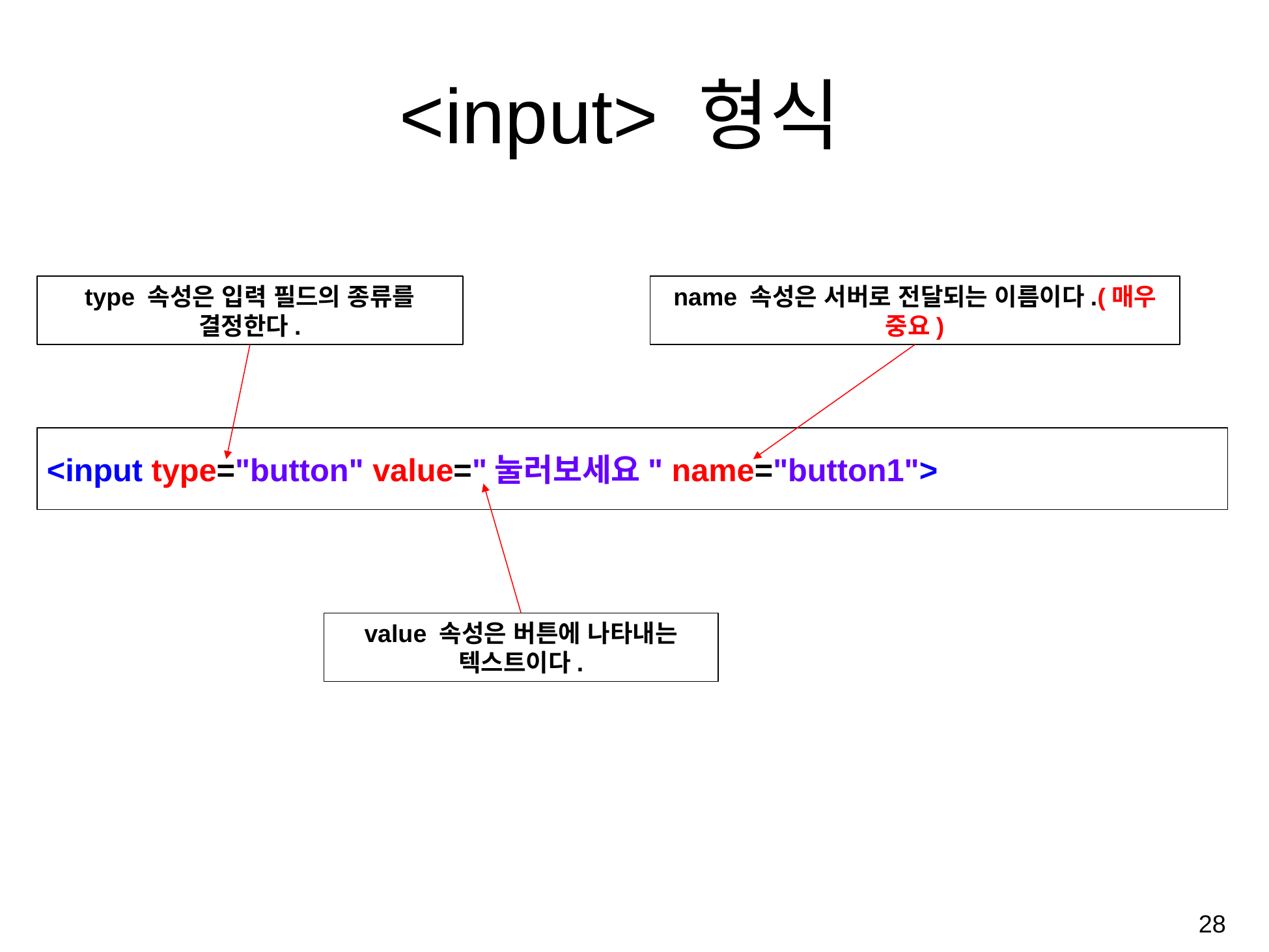

# <input> 형식
type 속성은 입력 필드의 종류를 결정한다.
name 속성은 서버로 전달되는 이름이다.(매우 중요)
<input type="button" value="눌러보세요" name="button1">
value 속성은 버튼에 나타내는 텍스트이다.
28